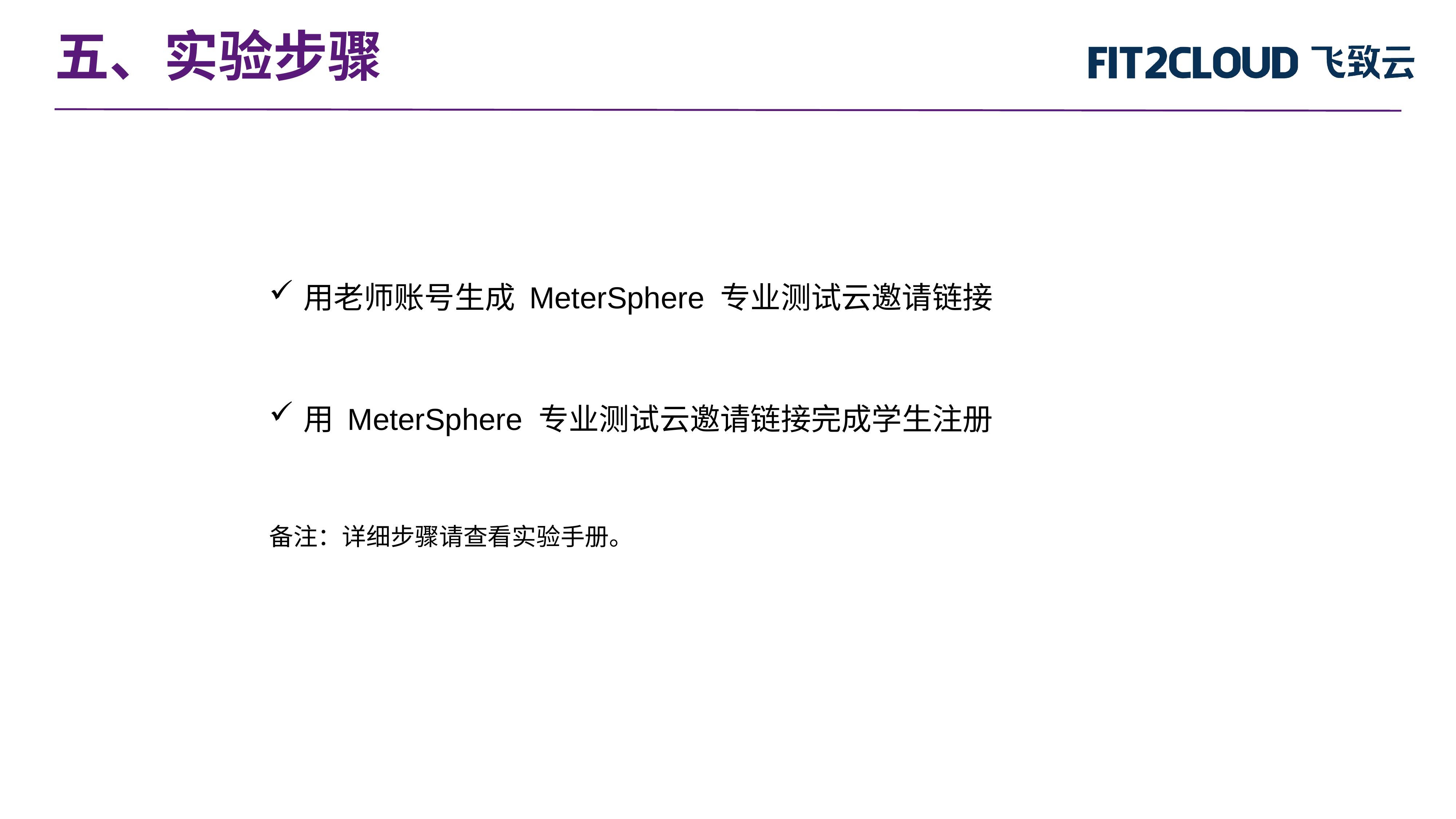

五、实验步骤
用老师账号生成 MeterSphere 专业测试云邀请链接
用 MeterSphere 专业测试云邀请链接完成学生注册
备注：详细步骤请查看实验手册。